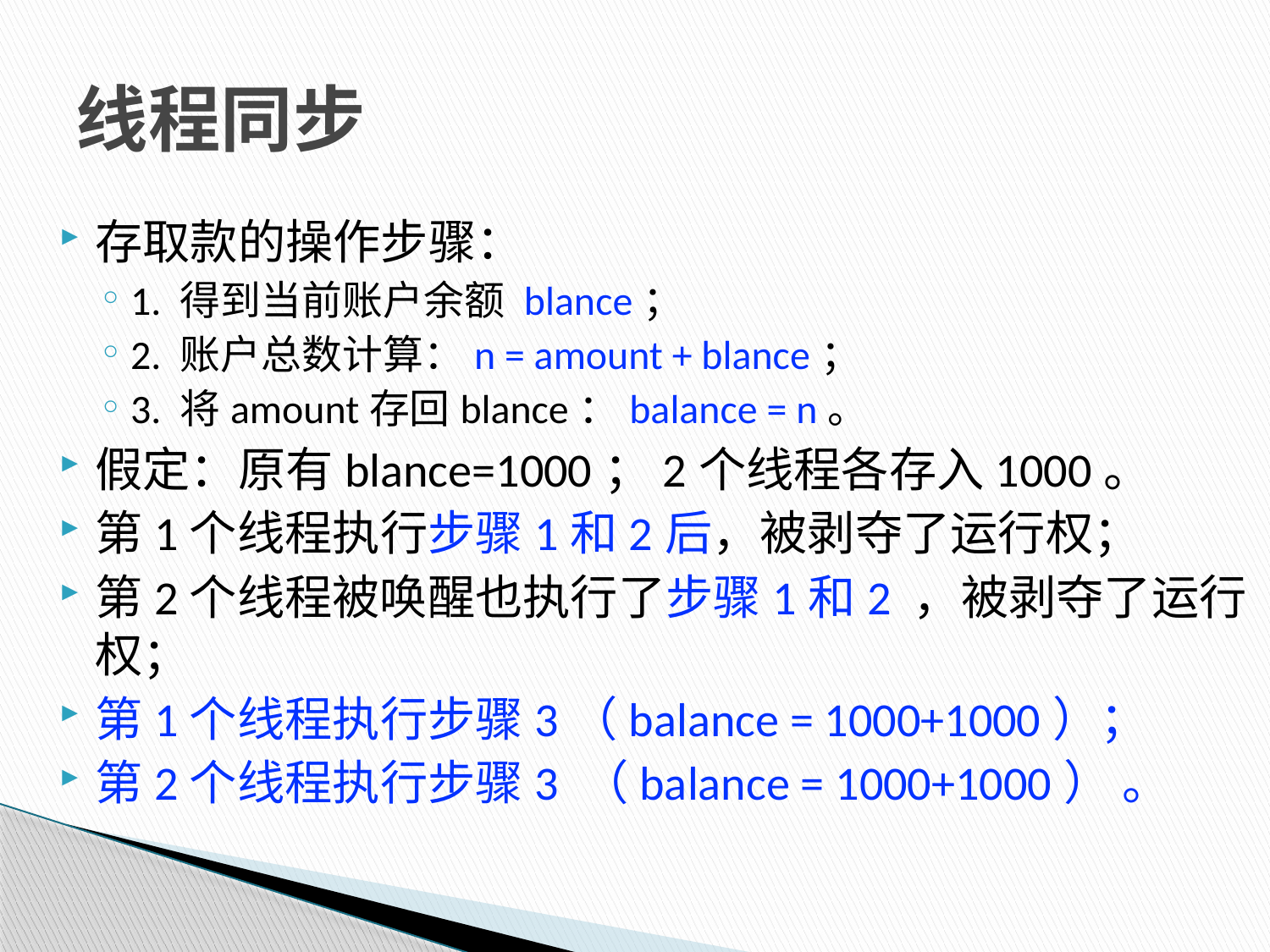

# 线程同步
存取款的操作步骤：
1. 得到当前账户余额 blance；
2. 账户总数计算：n = amount + blance；
3. 将amount存回blance：balance = n。
假定：原有blance=1000；2个线程各存入1000。
第1个线程执行步骤1和2后，被剥夺了运行权；
第2个线程被唤醒也执行了步骤1和2 ，被剥夺了运行权；
第1个线程执行步骤3（balance = 1000+1000）；
第2个线程执行步骤3 （balance = 1000+1000） 。